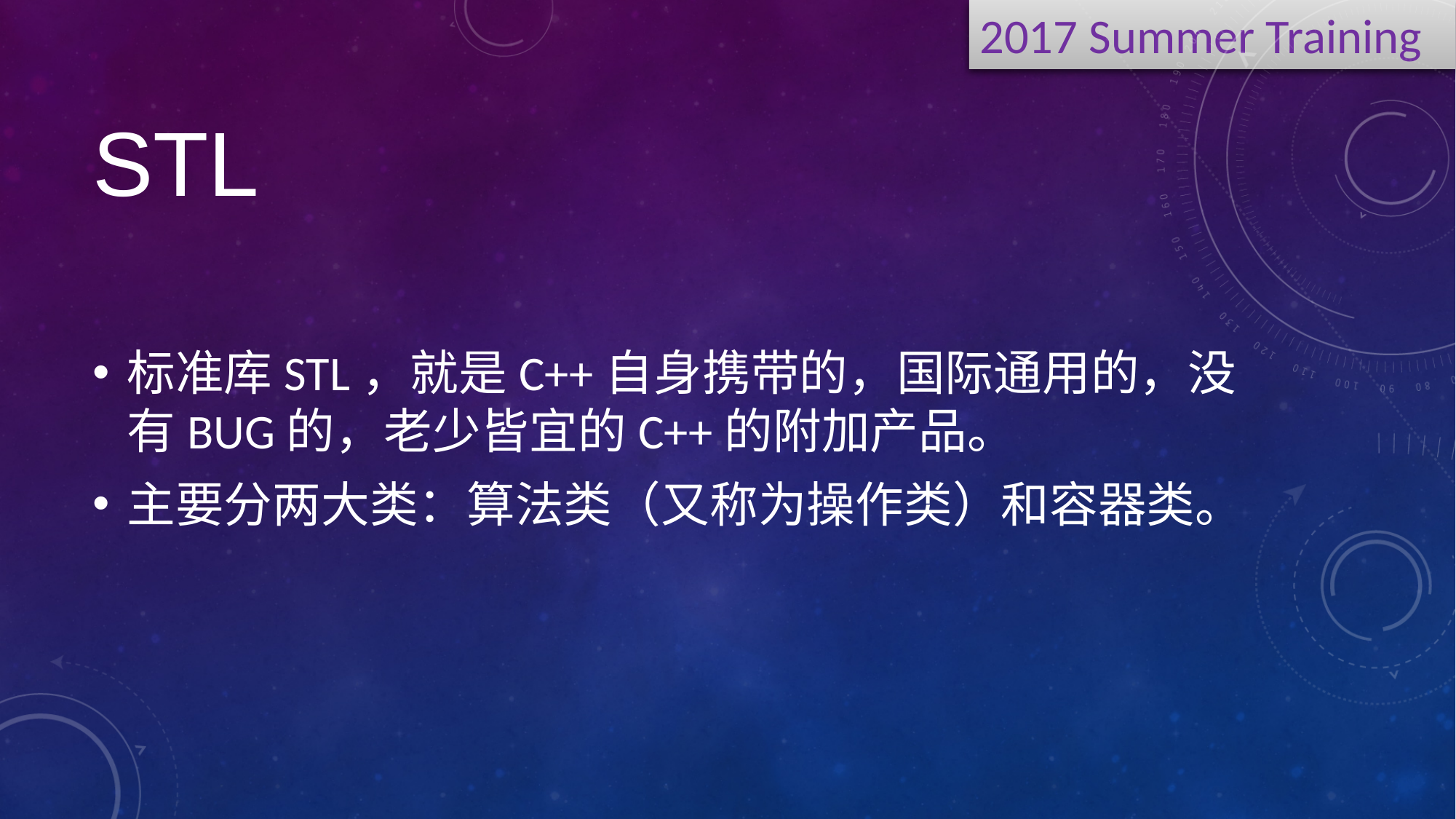

# STL
标准库STL，就是C++自身携带的，国际通用的，没有BUG的，老少皆宜的C++的附加产品。
主要分两大类：算法类（又称为操作类）和容器类。